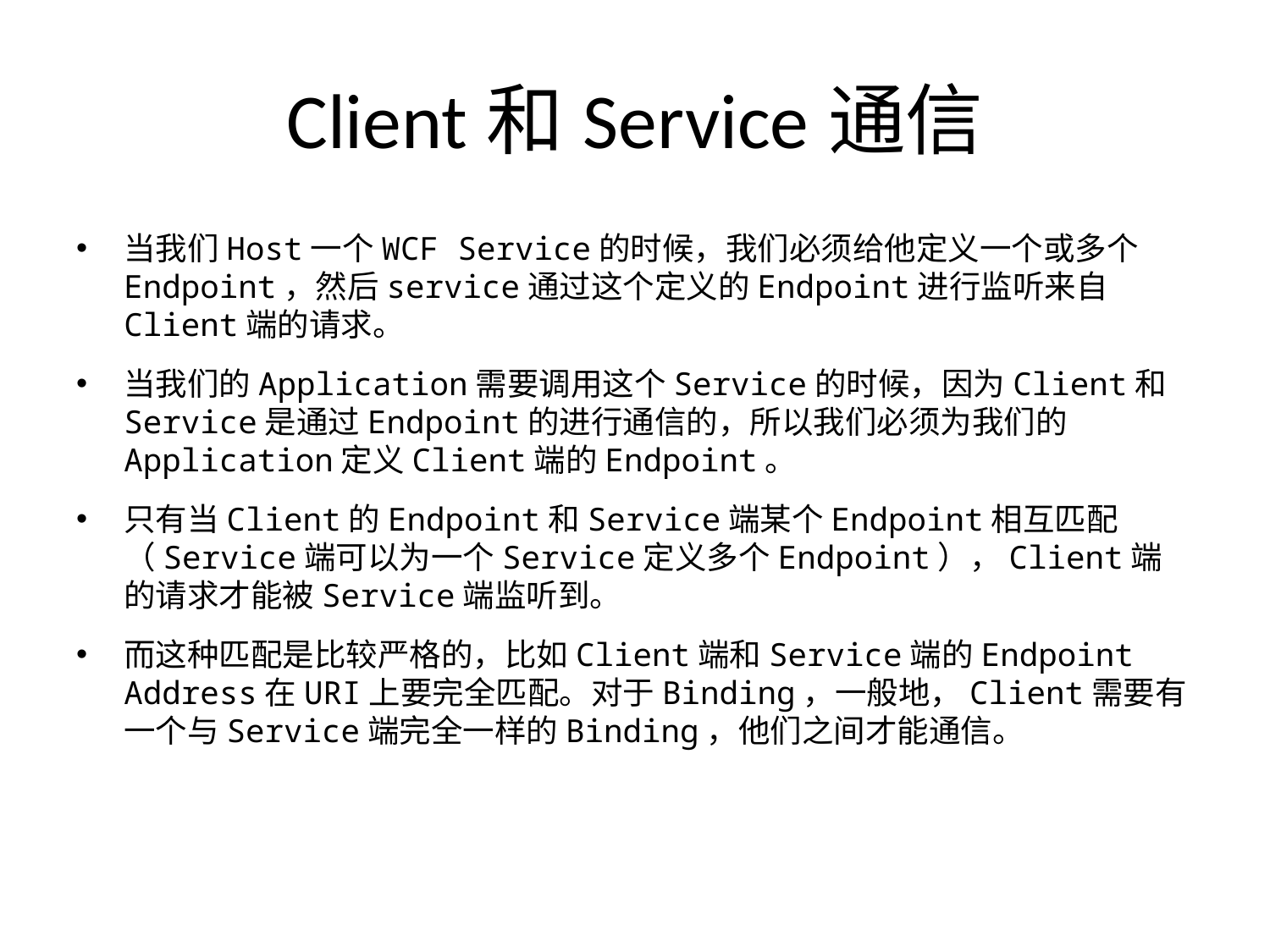

# Client和Service通信
当我们Host一个WCF Service的时候，我们必须给他定义一个或多个Endpoint，然后service通过这个定义的Endpoint进行监听来自Client端的请求。
当我们的Application需要调用这个Service的时候，因为Client和Service是通过Endpoint的进行通信的，所以我们必须为我们的Application定义Client端的Endpoint。
只有当Client的Endpoint和Service端某个Endpoint相互匹配（Service端可以为一个Service定义多个Endpoint），Client端的请求才能被Service端监听到。
而这种匹配是比较严格的，比如Client端和Service端的Endpoint Address在URI上要完全匹配。对于Binding，一般地，Client需要有一个与Service端完全一样的Binding，他们之间才能通信。